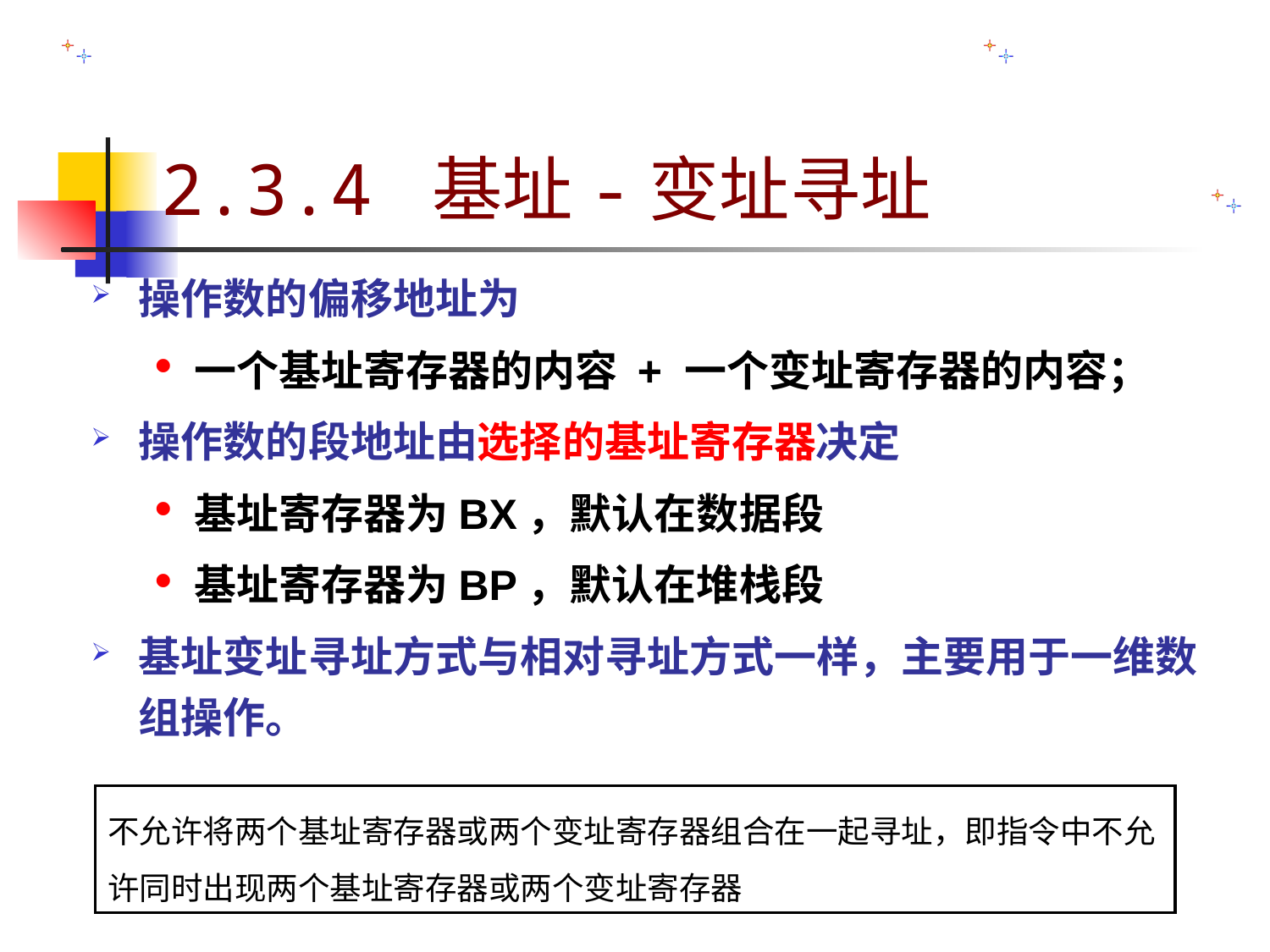

3.3.5 基址-变址寻址
2.3.4 基址-变址寻址
操作数的偏移地址为
一个基址寄存器的内容 + 一个变址寄存器的内容；
操作数的段地址由选择的基址寄存器决定
基址寄存器为BX，默认在数据段
基址寄存器为BP，默认在堆栈段
基址变址寻址方式与相对寻址方式一样，主要用于一维数组操作。
不允许将两个基址寄存器或两个变址寄存器组合在一起寻址，即指令中不允许同时出现两个基址寄存器或两个变址寄存器